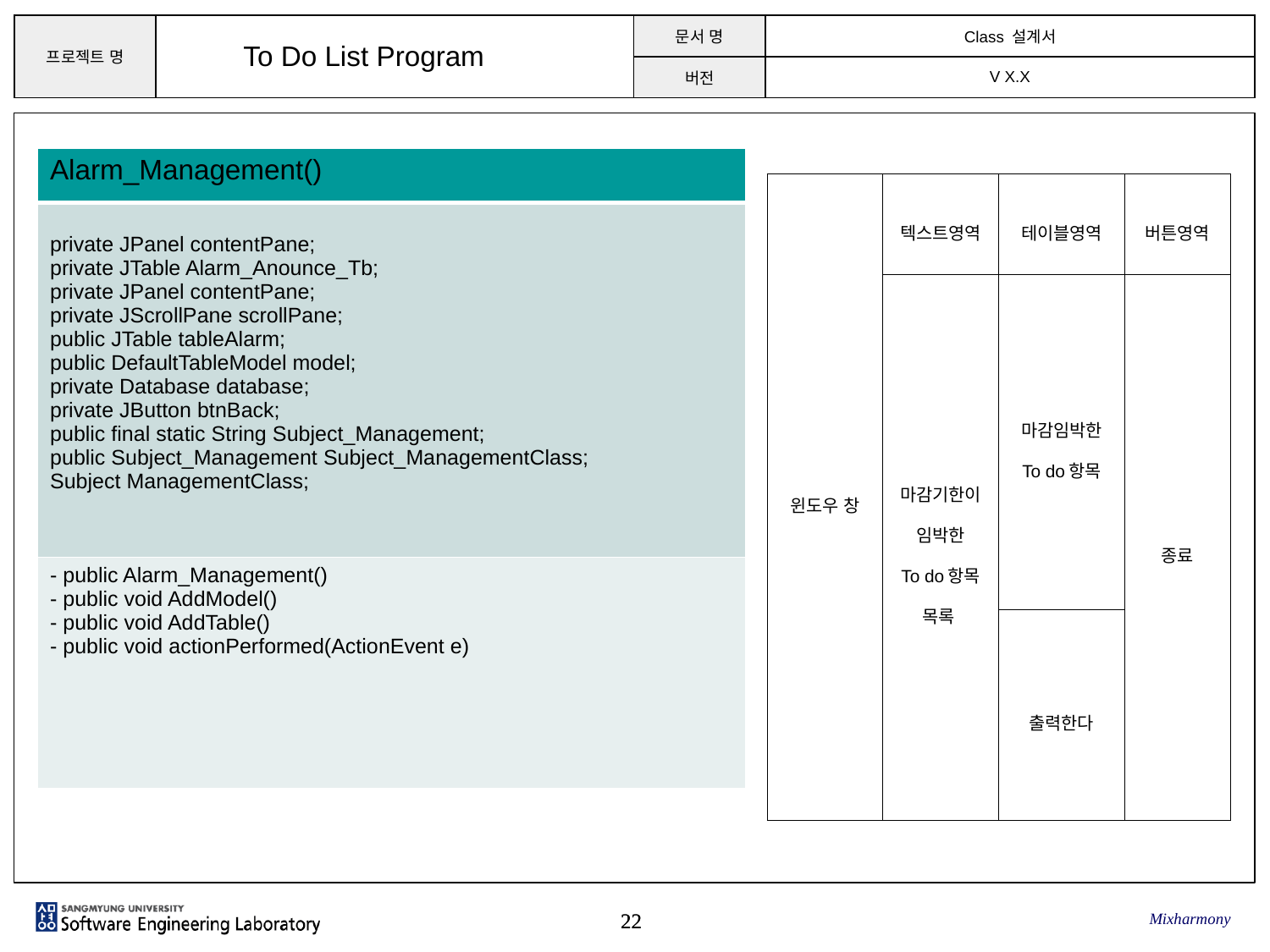

To Do List Program
| Alarm\_Management() |
| --- |
| private JPanel contentPane; private JTable Alarm\_Anounce\_Tb; private JPanel contentPane; private JScrollPane scrollPane; public JTable tableAlarm; public DefaultTableModel model; private Database database; private JButton btnBack; public final static String Subject\_Management; public Subject\_Management Subject\_ManagementClass; Subject ManagementClass; |
| - public Alarm\_Management() - public void AddModel() - public void AddTable() - public void actionPerformed(ActionEvent e) |
| 윈도우 창 | 텍스트영역 | 테이블영역 | 버튼영역 |
| --- | --- | --- | --- |
|  | 마감기한이 임박한 To do항목 목록 | 마감임박한 To do항목 | 종료 |
|  |  | 출력한다 |  |

Mixharmony